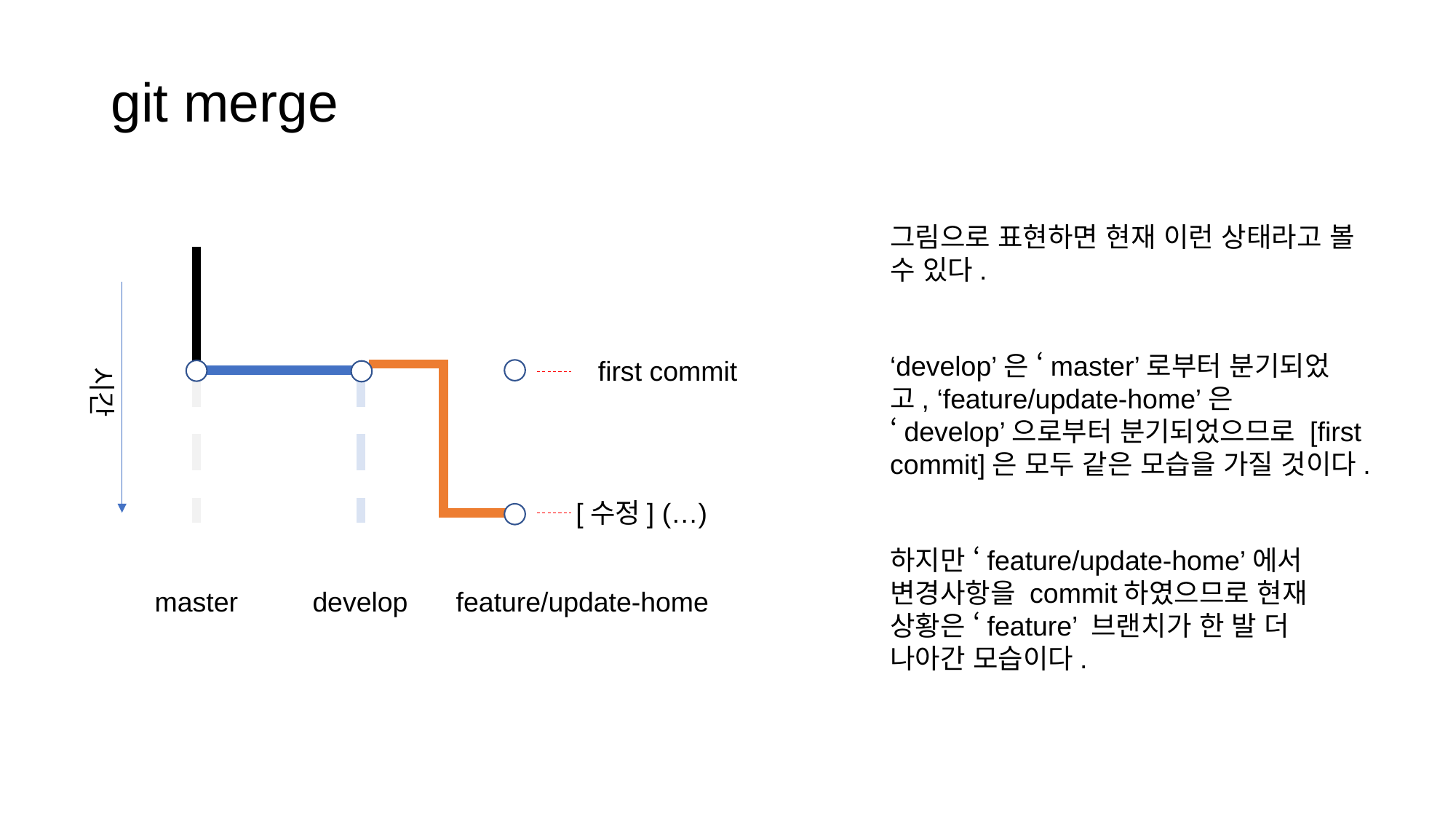

# git merge
그림으로 표현하면 현재 이런 상태라고 볼 수 있다.

‘develop’은 ‘master’로부터 분기되었고, ‘feature/update-home’은 ‘develop’으로부터 분기되었으므로 [first commit]은 모두 같은 모습을 가질 것이다.

하지만 ‘feature/update-home’에서 변경사항을 commit하였으므로 현재 상황은 ‘feature’ 브랜치가 한 발 더 나아간 모습이다.
first commit
시간

[수정] (…)

master
develop
feature/update-home